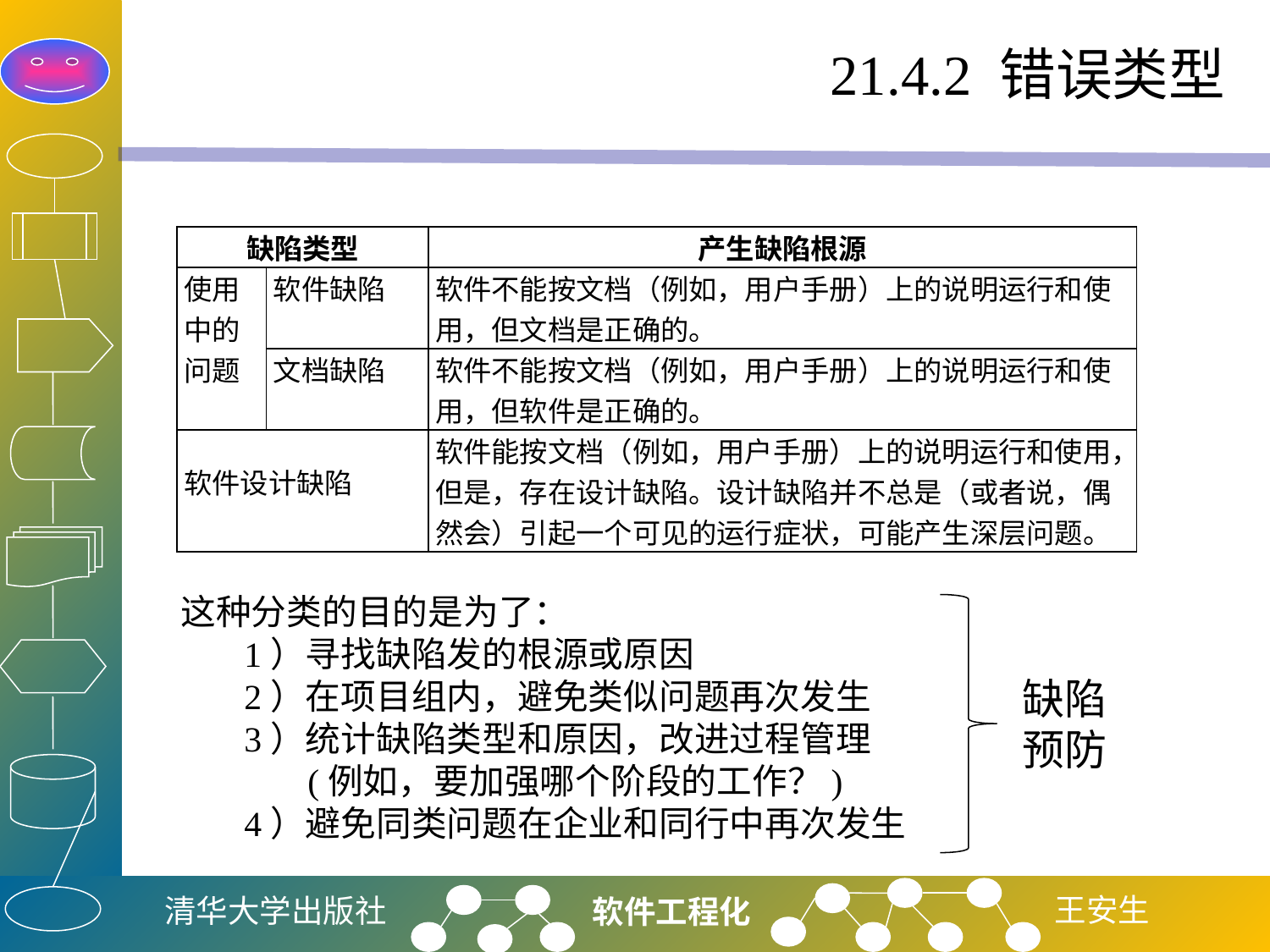

# 21.4.2 错误类型
| 缺陷类型 |  | 产生缺陷根源 |
| --- | --- | --- |
| 使用中的问题 | 软件缺陷 | 软件不能按文档（例如，用户手册）上的说明运行和使用，但文档是正确的。 |
|  | 文档缺陷 | 软件不能按文档（例如，用户手册）上的说明运行和使用，但软件是正确的。 |
| 软件设计缺陷 |  | 软件能按文档（例如，用户手册）上的说明运行和使用，但是，存在设计缺陷。设计缺陷并不总是（或者说，偶然会）引起一个可见的运行症状，可能产生深层问题。 |
这种分类的目的是为了：
1）寻找缺陷发的根源或原因
2）在项目组内，避免类似问题再次发生
3）统计缺陷类型和原因，改进过程管理
(例如，要加强哪个阶段的工作？)
4）避免同类问题在企业和同行中再次发生

缺陷
预防